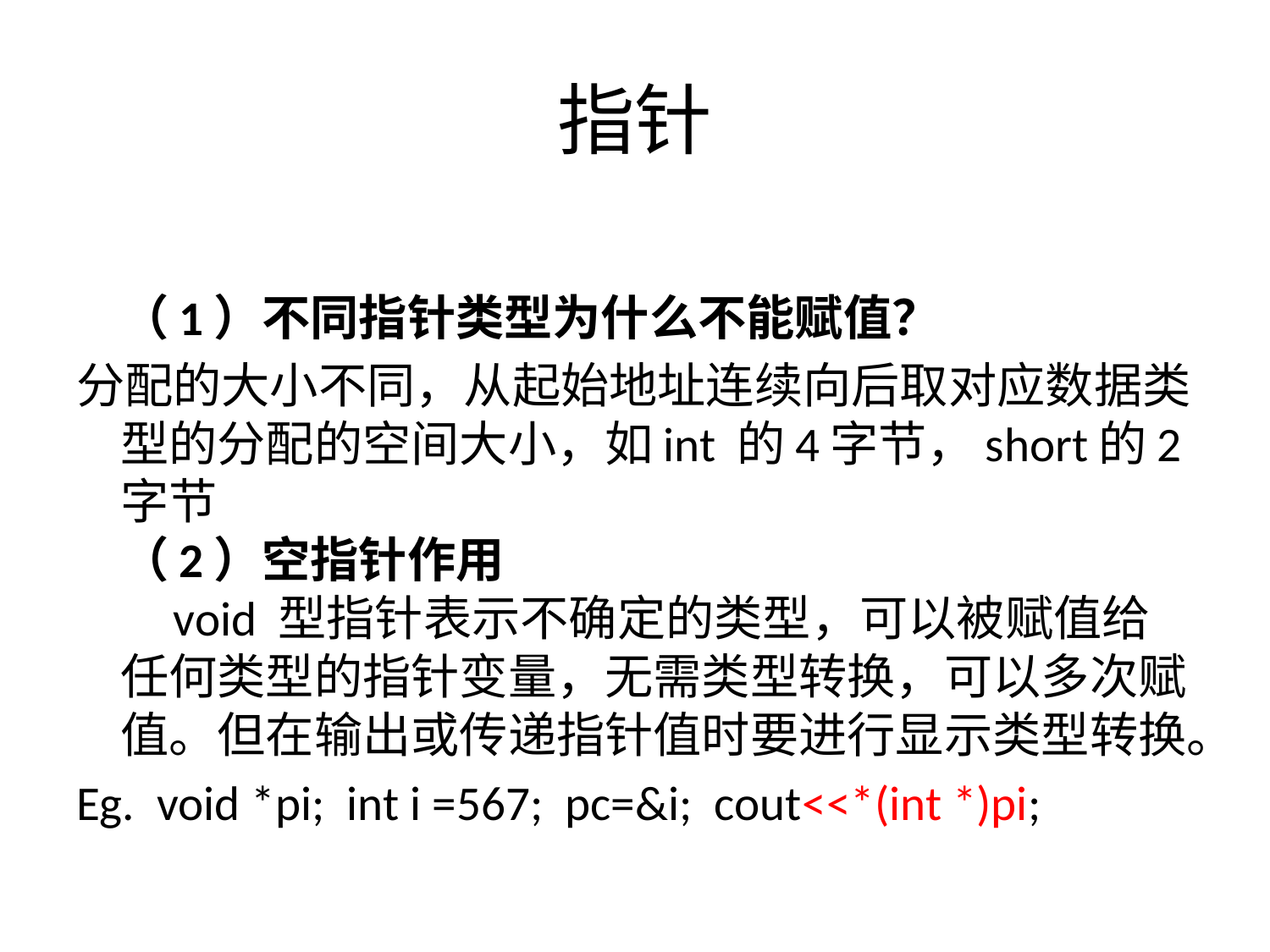

# 指针
（1）不同指针类型为什么不能赋值？
分配的大小不同，从起始地址连续向后取对应数据类型的分配的空间大小，如int 的4字节，short的2字节
（2）空指针作用
    void 型指针表示不确定的类型，可以被赋值给任何类型的指针变量，无需类型转换，可以多次赋值。但在输出或传递指针值时要进行显示类型转换。
Eg.  void *pi;  int i =567;  pc=&i;  cout<<*(int *)pi;